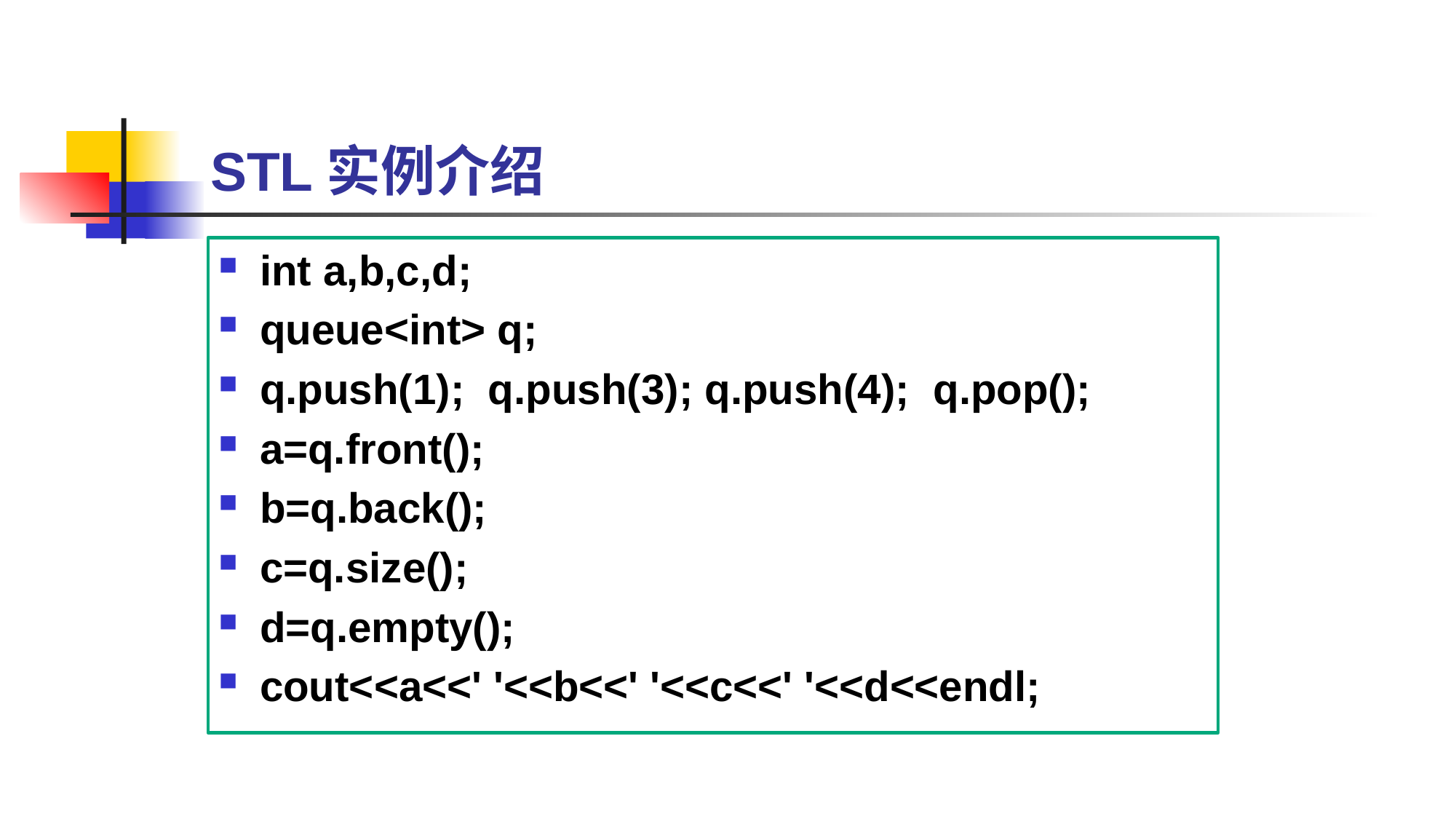

# STL实例介绍
int a,b,c,d;
queue<int> q;
q.push(1);  q.push(3); q.push(4);  q.pop();
a=q.front();
b=q.back();
c=q.size();
d=q.empty();
cout<<a<<' '<<b<<' '<<c<<' '<<d<<endl;

4